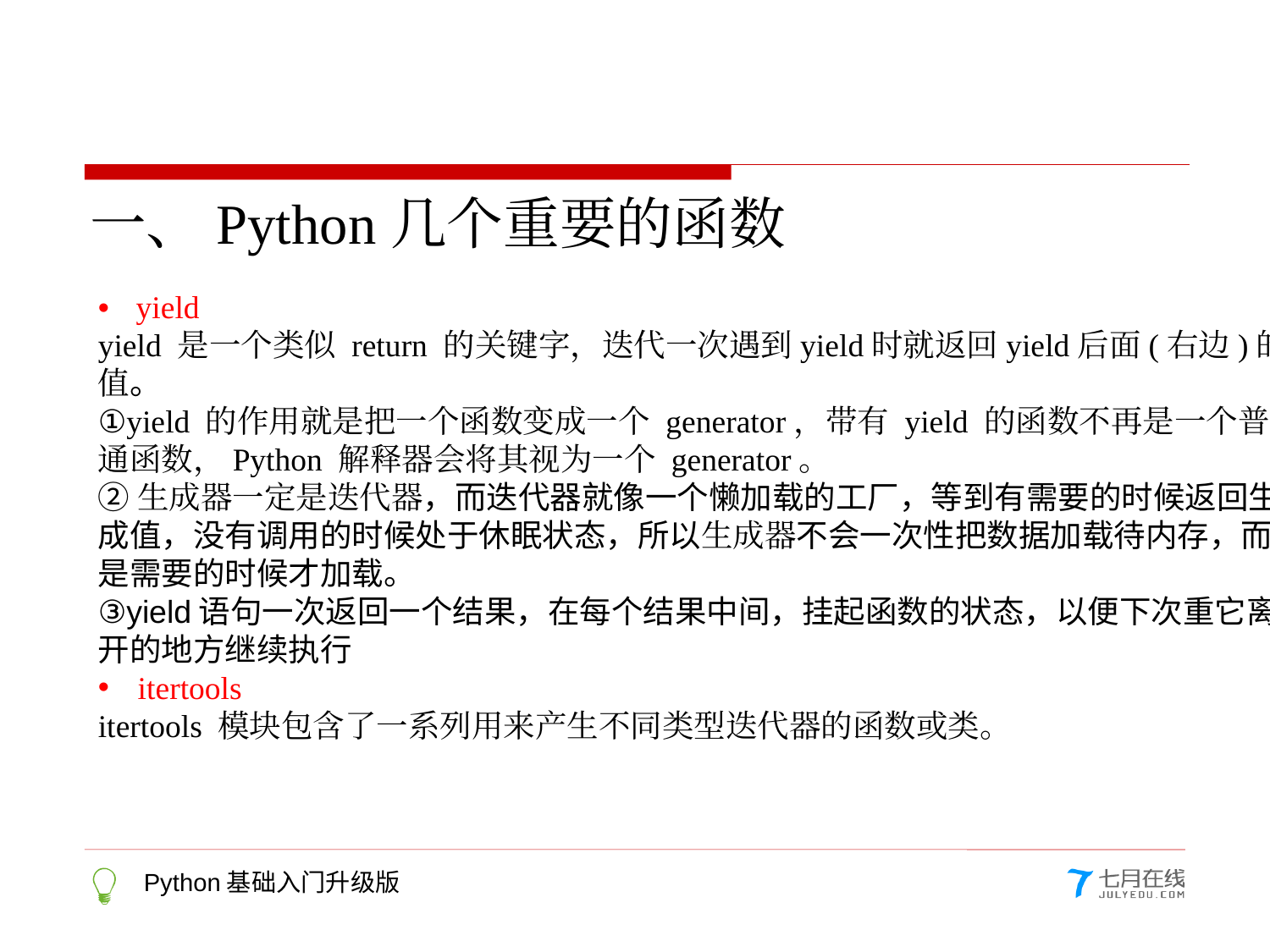

一、Python几个重要的函数
•   yield
yield 是一个类似 return 的关键字，迭代一次遇到yield时就返回yield后面(右边)的值。
①yield 的作用就是把一个函数变成一个 generator，带有 yield 的函数不再是一个普通函数，Python 解释器会将其视为一个 generator。
②生成器一定是迭代器，而迭代器就像一个懒加载的工厂，等到有需要的时候返回生成值，没有调用的时候处于休眠状态，所以生成器不会一次性把数据加载待内存，而是需要的时候才加载。
③yield语句一次返回一个结果，在每个结果中间，挂起函数的状态，以便下次重它离开的地方继续执行
itertools
itertools 模块包含了一系列用来产生不同类型迭代器的函数或类。